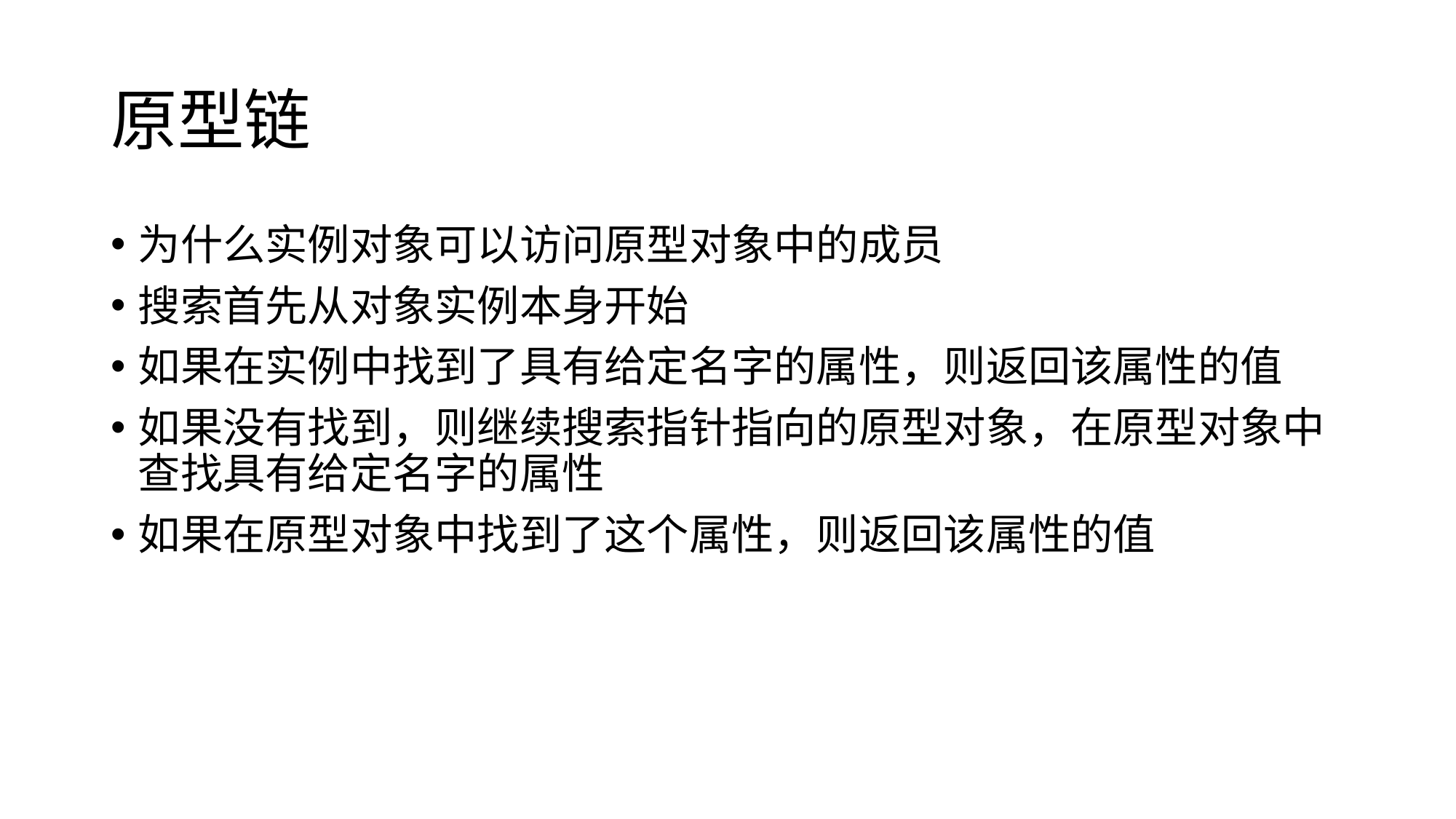

# 原型链
为什么实例对象可以访问原型对象中的成员
搜索首先从对象实例本身开始
如果在实例中找到了具有给定名字的属性，则返回该属性的值
如果没有找到，则继续搜索指针指向的原型对象，在原型对象中查找具有给定名字的属性
如果在原型对象中找到了这个属性，则返回该属性的值